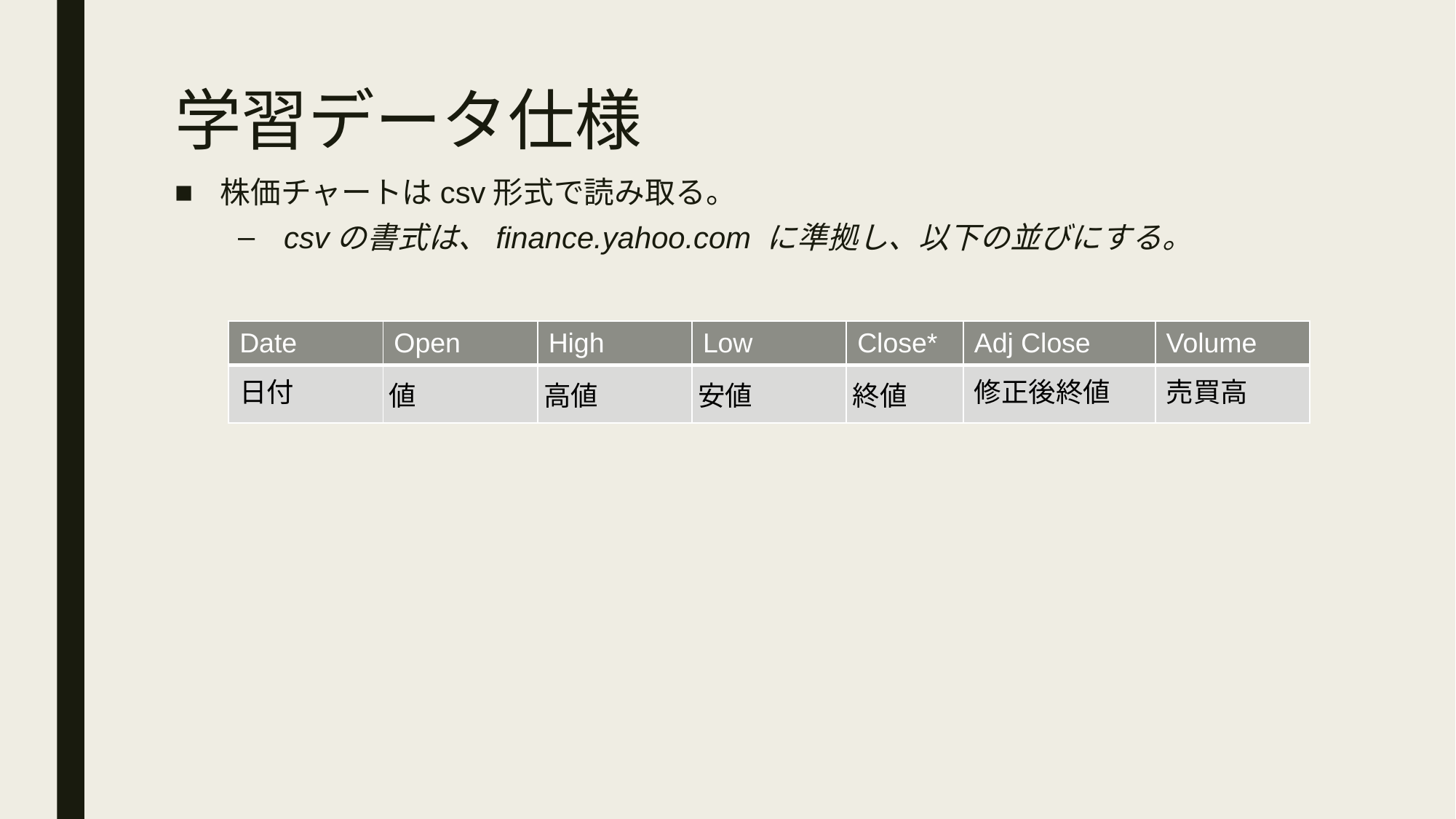

# 学習データ仕様
株価チャートはcsv形式で読み取る。
csvの書式は、finance.yahoo.com に準拠し、以下の並びにする。
| Date | Open | High | Low | Close\* | Adj Close | Volume |
| --- | --- | --- | --- | --- | --- | --- |
| 日付 | 値 | 高値 | 安値 | 終値 | 修正後終値 | 売買高 |